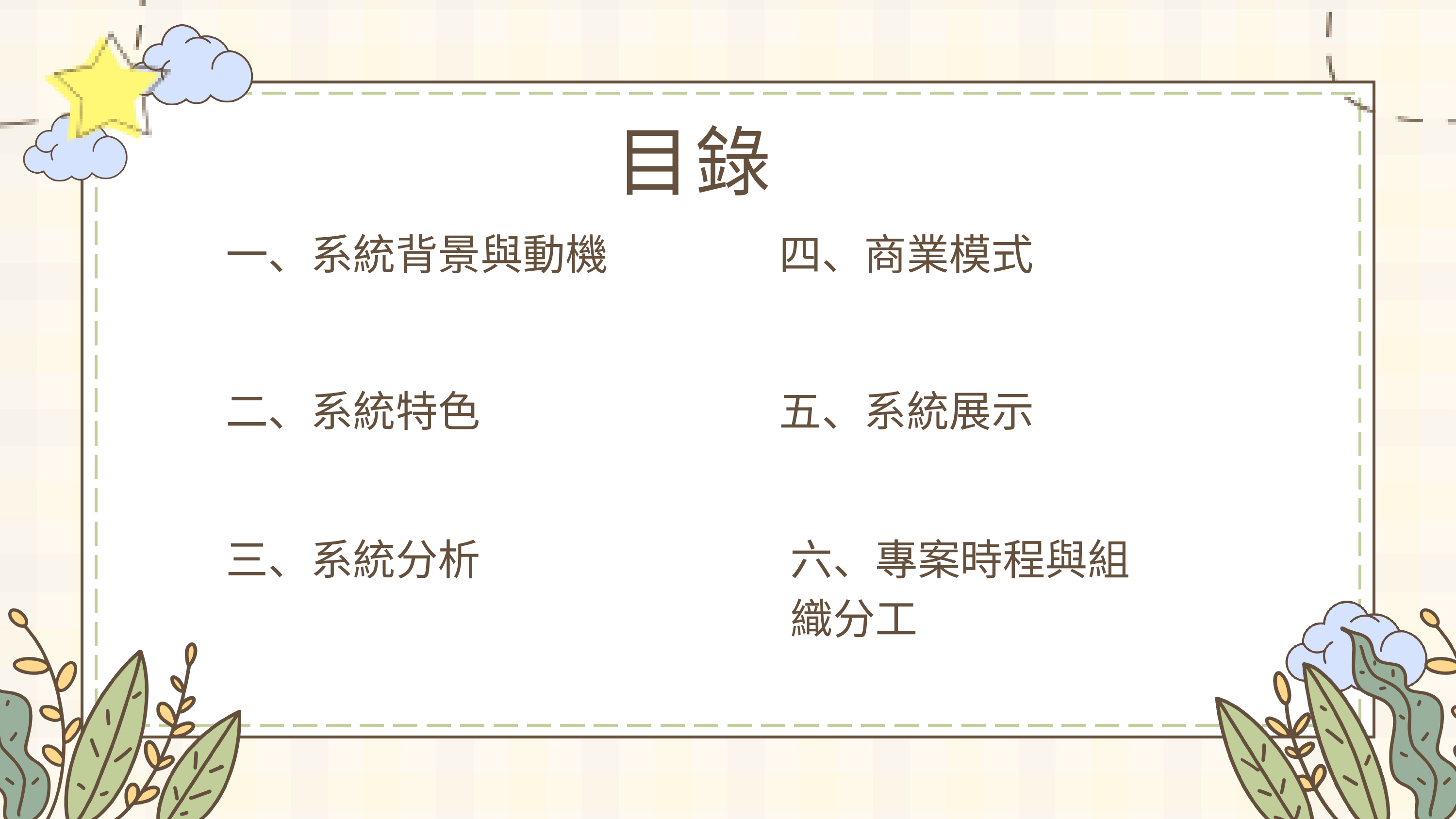

目錄
一、系統背景與動機

四、商業模式

二、系統特色
五、系統展示
三、系統分析
六、專案時程與組織分工